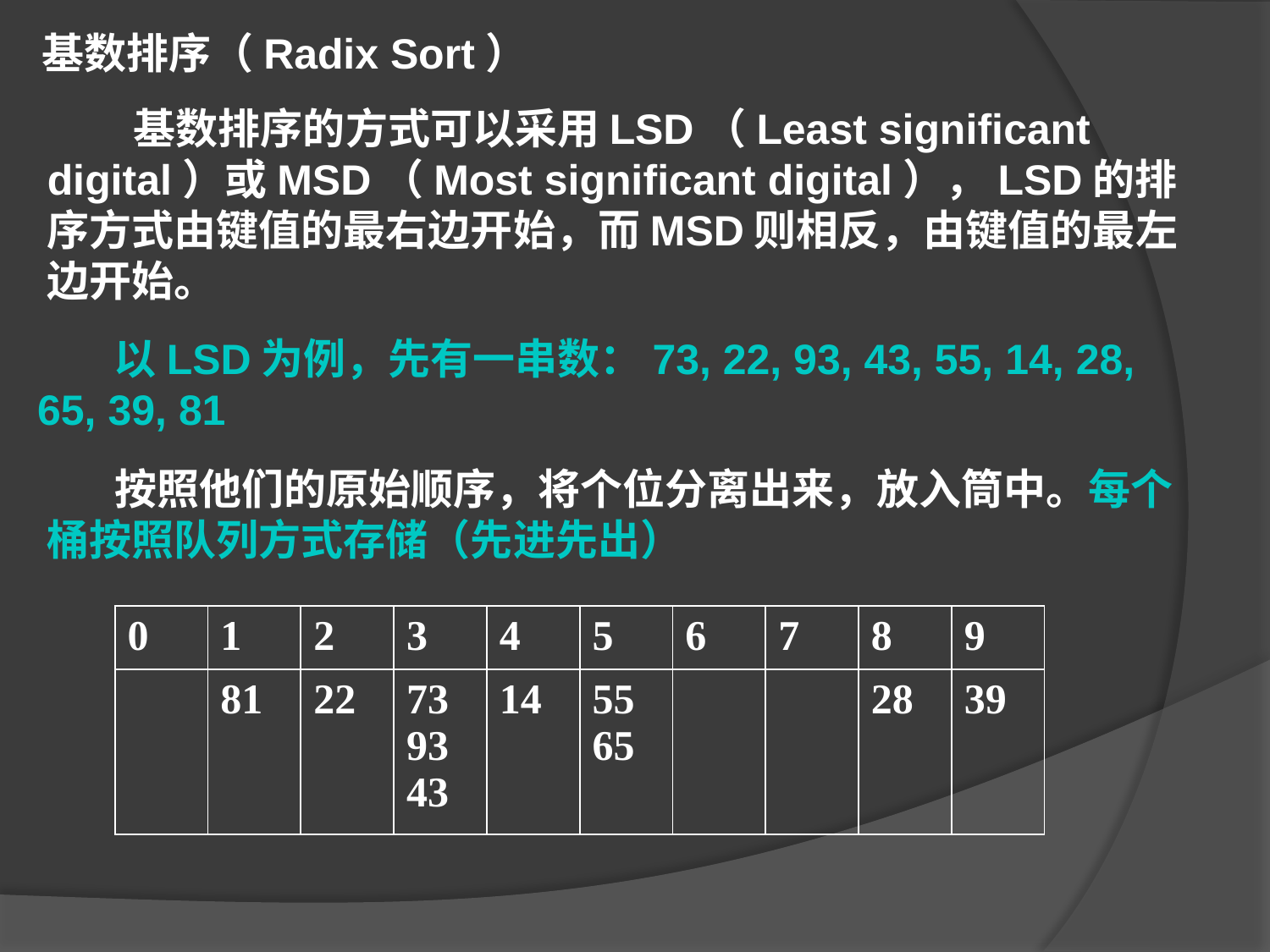

基数排序（Radix Sort）
        基数排序的方式可以采用LSD（Least significant digital）或MSD（Most significant digital），LSD的排序方式由键值的最右边开始，而MSD则相反，由键值的最左边开始。
       以LSD为例，先有一串数：73, 22, 93, 43, 55, 14, 28, 65, 39, 81
      按照他们的原始顺序，将个位分离出来，放入筒中。每个桶按照队列方式存储（先进先出）

| 0 | 1 | 2 | 3 | 4 | 5 | 6 | 7 | 8 | 9 |
| --- | --- | --- | --- | --- | --- | --- | --- | --- | --- |
|  | 81 | 22 | 73 93 43 | 14 | 55 65 |  |  | 28 | 39 |